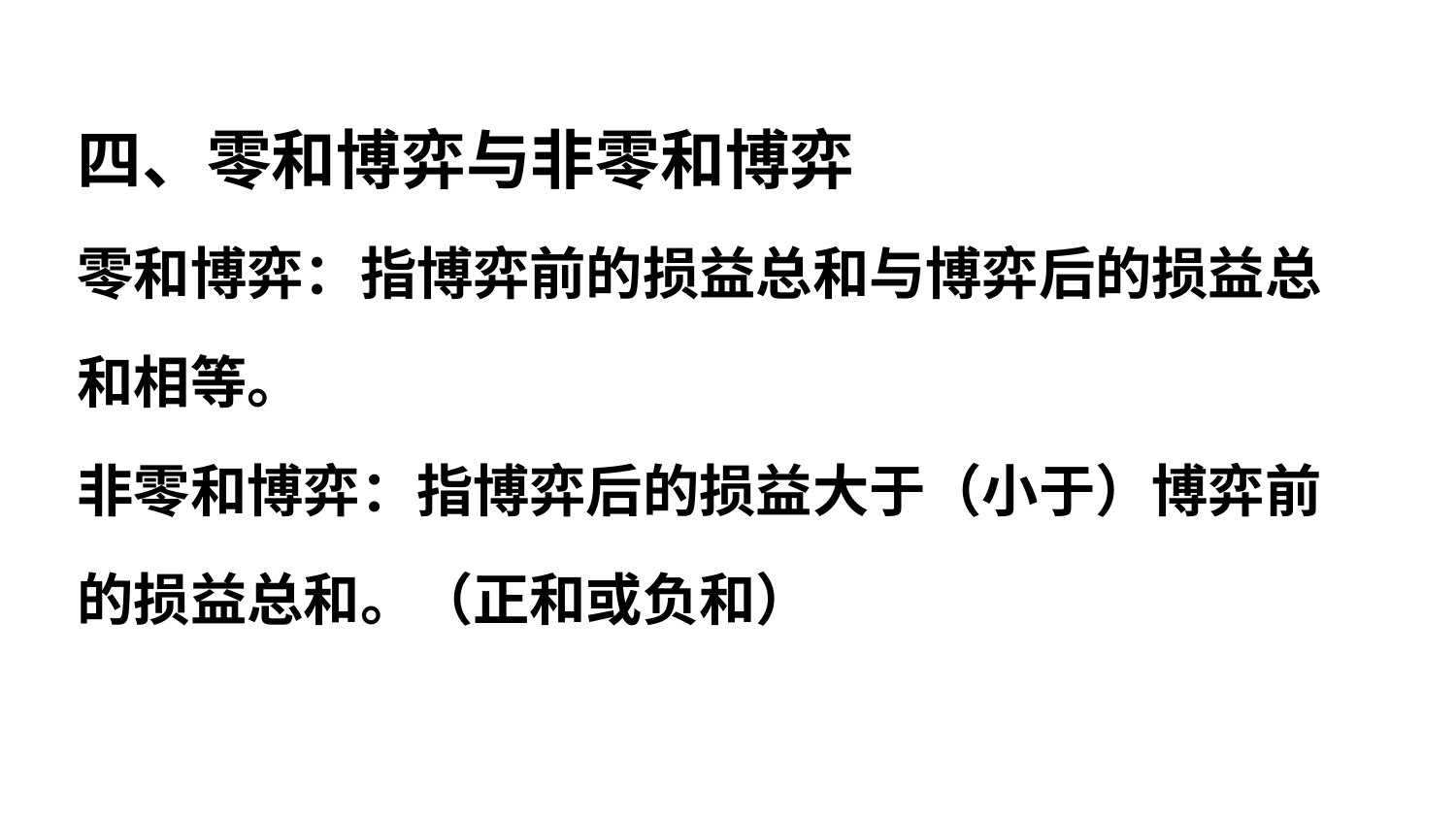

四、零和博弈与非零和博弈
零和博弈：指博弈前的损益总和与博弈后的损益总和相等。
非零和博弈：指博弈后的损益大于（小于）博弈前的损益总和。（正和或负和）